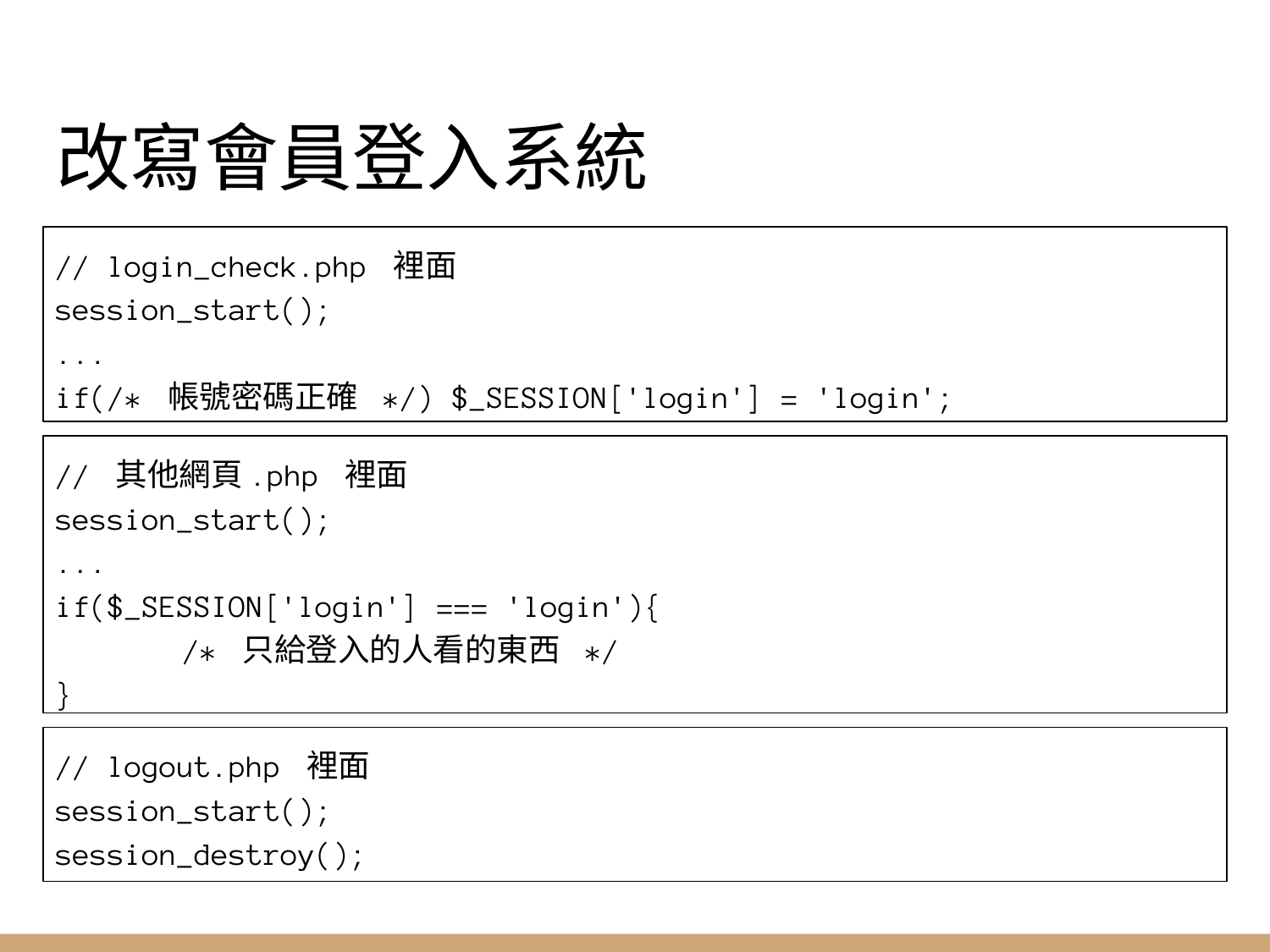

# 改寫會員登入系統
// login_check.php 裡面
session_start();
...
if(/* 帳號密碼正確 */) $_SESSION['login'] = 'login';

// 其他網頁.php 裡面
session_start();
...
if($_SESSION['login'] === 'login'){
	/* 只給登入的人看的東西 */
}
// logout.php 裡面
session_start();
session_destroy();